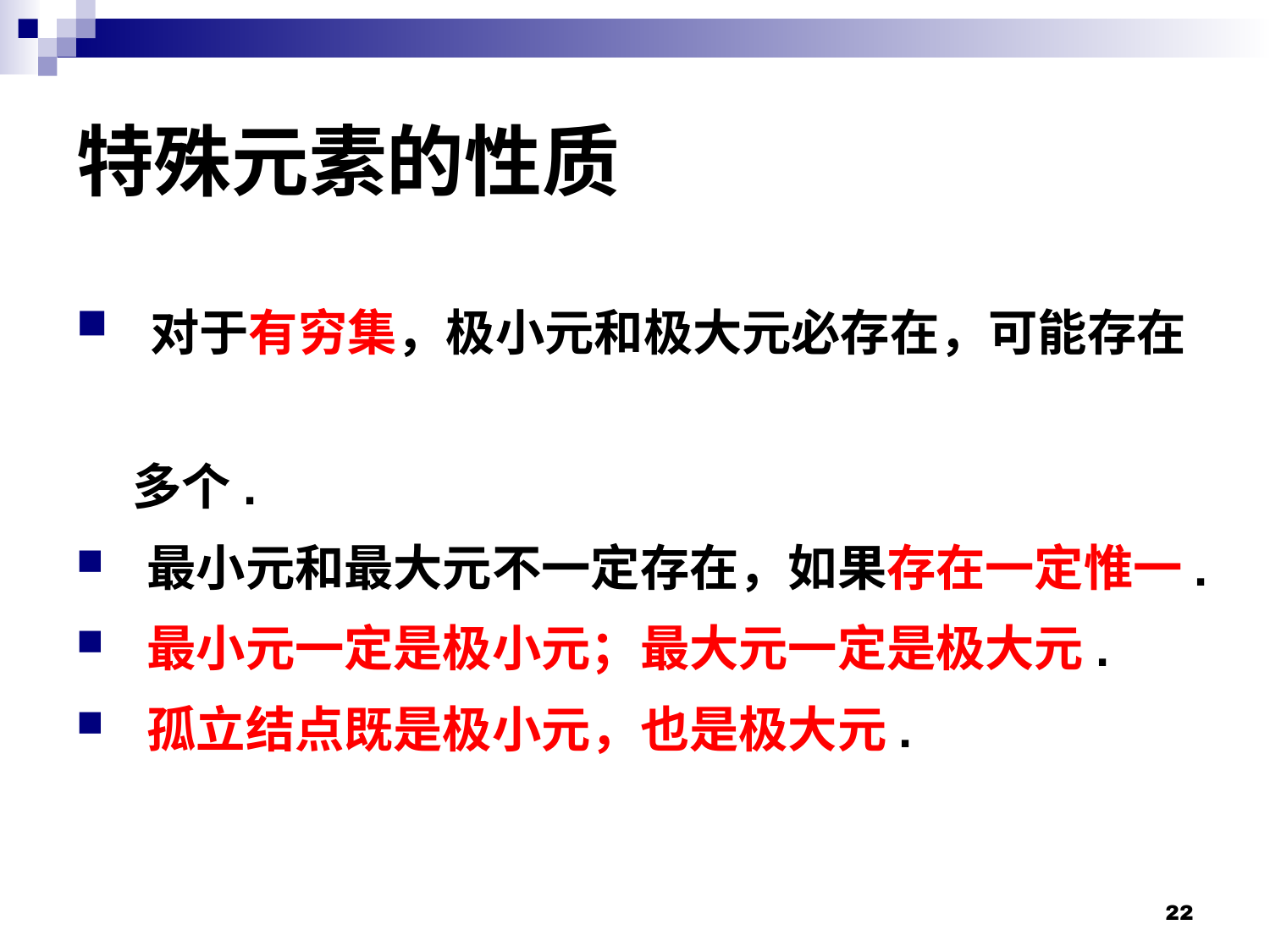

# 特殊元素的性质
 对于有穷集，极小元和极大元必存在，可能存在
    多个.
 最小元和最大元不一定存在，如果存在一定惟一.
 最小元一定是极小元；最大元一定是极大元.
 孤立结点既是极小元，也是极大元.

22